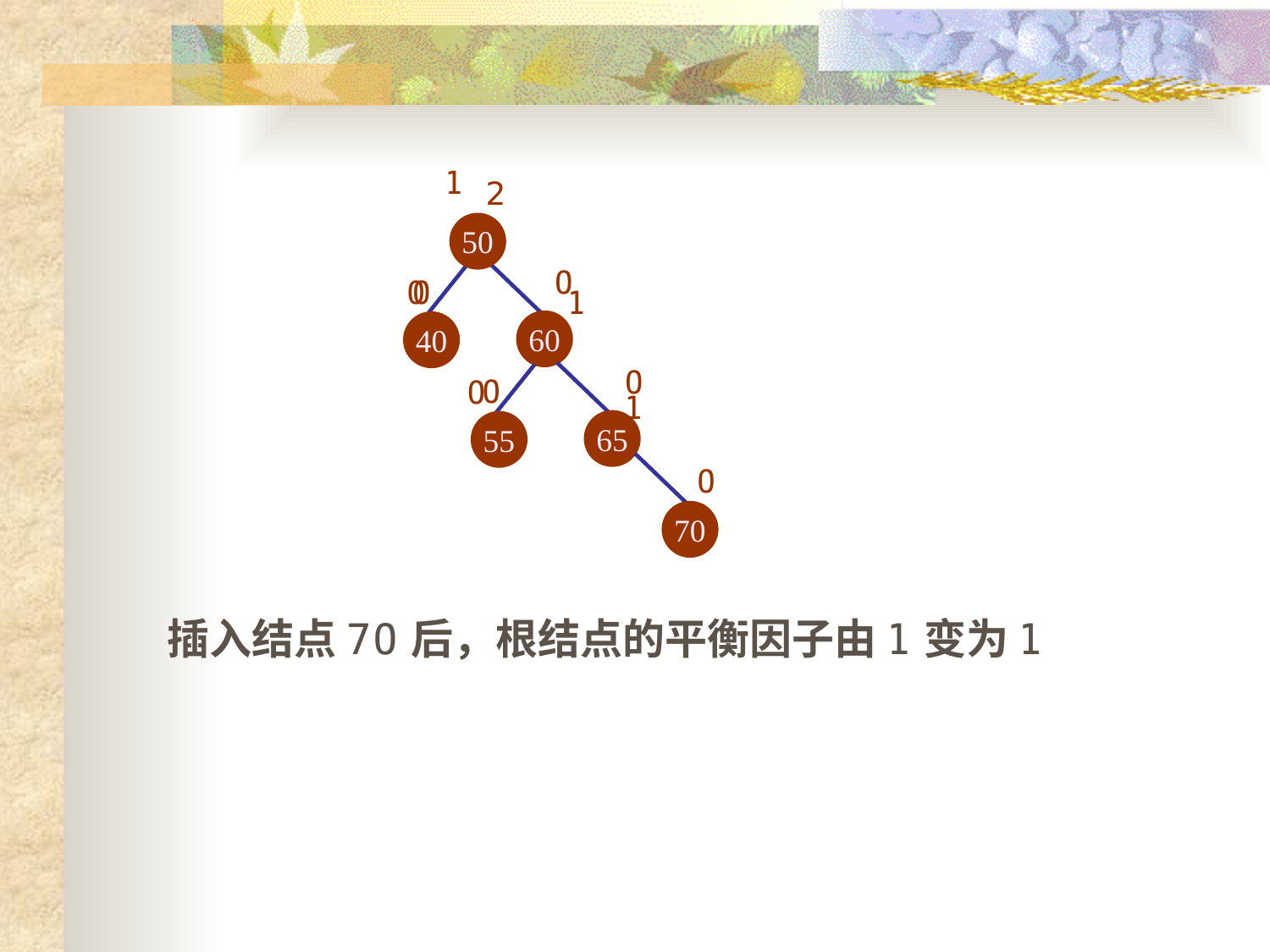

1
0
0
0
0
2
0
1
0
1
0
50

60
40

65
55

70
插入结点70后，根结点的平衡因子由1变为1